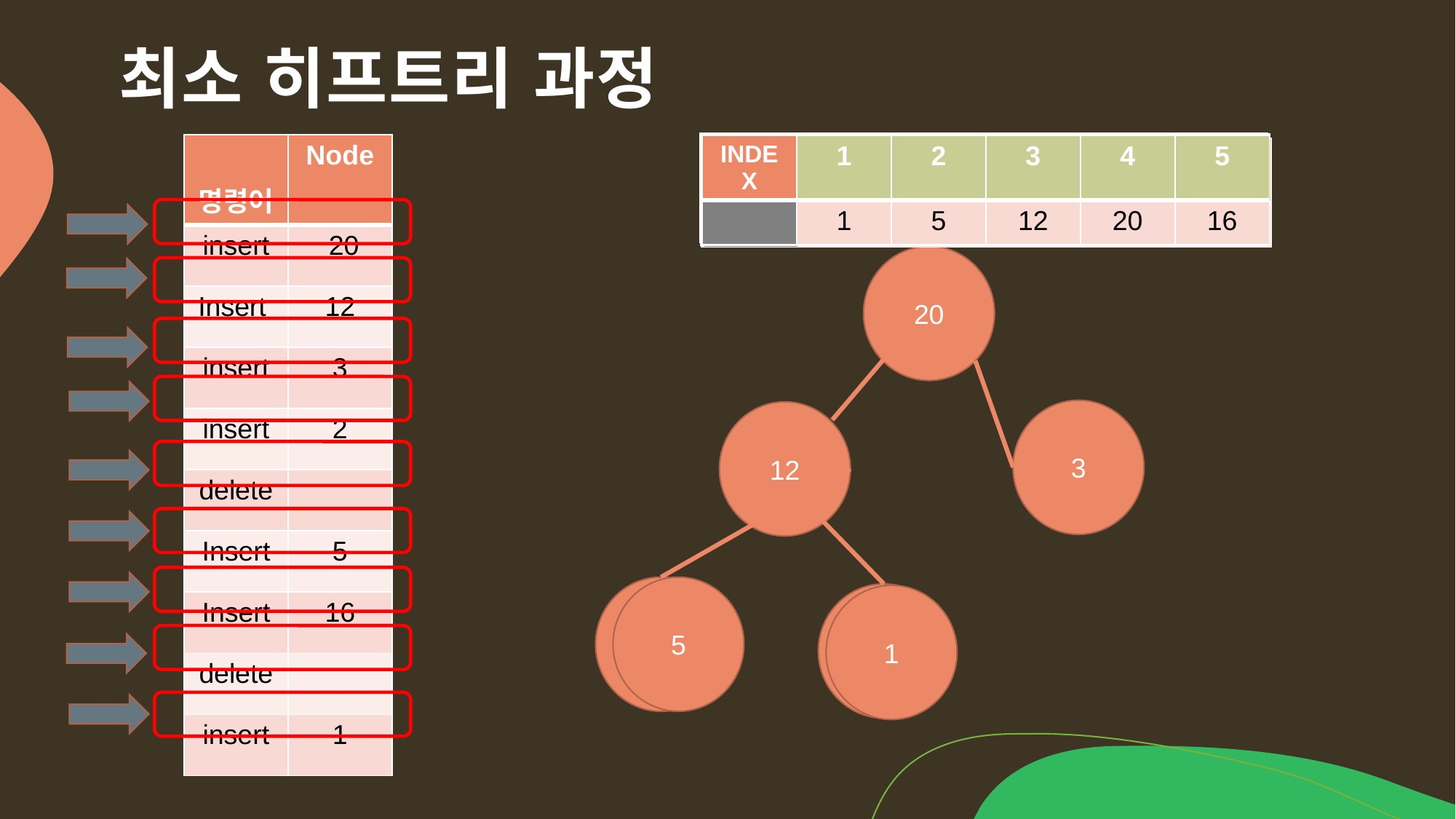

# 최소 히프트리 과정
| INDEX | 1 | 2 | 3 | 4 | 5 |
| --- | --- | --- | --- | --- | --- |
|  | 3 | 20 | 12 | 5 |  |
| INDEX | 1 | 2 | 3 | 4 | 5 |
| --- | --- | --- | --- | --- | --- |
|  | 3 | 5 | 12 | 20 | 16 |
| INDEX | 1 | 2 | 3 | 4 | 5 |
| --- | --- | --- | --- | --- | --- |
|  | 3 | 2 | 12 | 20 |  |
| INDEX | 1 | 2 | 3 | 4 | 5 |
| --- | --- | --- | --- | --- | --- |
|  | 16 | 5 | 12 | 20 |  |
| INDEX | 1 | 2 | 3 | 4 | 5 |
| --- | --- | --- | --- | --- | --- |
|  |  |  |  |  |  |
| INDEX | 1 | 2 | 3 | 4 | 5 |
| --- | --- | --- | --- | --- | --- |
|  | 20 | 3 | 12 |  |  |
| 명령어 | Node |
| --- | --- |
| insert | 20 |
| Insert | 12 |
| insert | 3 |
| insert | 2 |
| delete |  |
| Insert | 5 |
| Insert | 16 |
| delete |  |
| insert | 1 |
| INDEX | 1 | 2 | 3 | 4 | 5 |
| --- | --- | --- | --- | --- | --- |
|  | 12 | 20 |  |  |  |
| INDEX | 1 | 2 | 3 | 4 | 5 |
| --- | --- | --- | --- | --- | --- |
|  | 5 | 16 | 12 | 20 | 1 |
| INDEX | 1 | 2 | 3 | 4 | 5 |
| --- | --- | --- | --- | --- | --- |
|  | 2 | 3 | 12 | 20 |  |
| INDEX | 1 | 2 | 3 | 4 | 5 |
| --- | --- | --- | --- | --- | --- |
|  | 1 | 5 | 12 | 20 | 16 |
| INDEX | 1 | 2 | 3 | 4 | 5 |
| --- | --- | --- | --- | --- | --- |
|  | X | 3 | 12 | 20 |  |
| INDEX | 1 | 2 | 3 | 4 | 5 |
| --- | --- | --- | --- | --- | --- |
|  | 20 |  |  |  |  |
| INDEX | 1 | 2 | 3 | 4 | 5 |
| --- | --- | --- | --- | --- | --- |
|  | 3 | 5 | 12 | 20 |  |
| INDEX | 1 | 2 | 3 | 4 | 5 |
| --- | --- | --- | --- | --- | --- |
|  | 12 | 20 | 3 |  |  |
| INDEX | 1 | 2 | 3 | 4 | 5 |
| --- | --- | --- | --- | --- | --- |
|  | X | 5 | 12 | 20 | 16 |
| INDEX | 1 | 2 | 3 | 4 | 5 |
| --- | --- | --- | --- | --- | --- |
|  | 5 | 1 | 12 | 20 | 16 |
| INDEX | 1 | 2 | 3 | 4 | 5 |
| --- | --- | --- | --- | --- | --- |
|  | 20 | 12 |  |  |  |
| INDEX | 1 | 2 | 3 | 4 | 5 |
| --- | --- | --- | --- | --- | --- |
|  | 3 | 20 | 12 |  |  |
| INDEX | 1 | 2 | 3 | 4 | 5 |
| --- | --- | --- | --- | --- | --- |
|  | 3 | 20 | 12 | 2 |  |
| INDEX | 1 | 2 | 3 | 4 | 5 |
| --- | --- | --- | --- | --- | --- |
|  | 3 | 20 | 12 |  |  |
| INDEX | 1 | 2 | 3 | 4 | 5 |
| --- | --- | --- | --- | --- | --- |
|  | 5 | 16 | 12 | 20 |  |

20

3
12

2
5
16
1